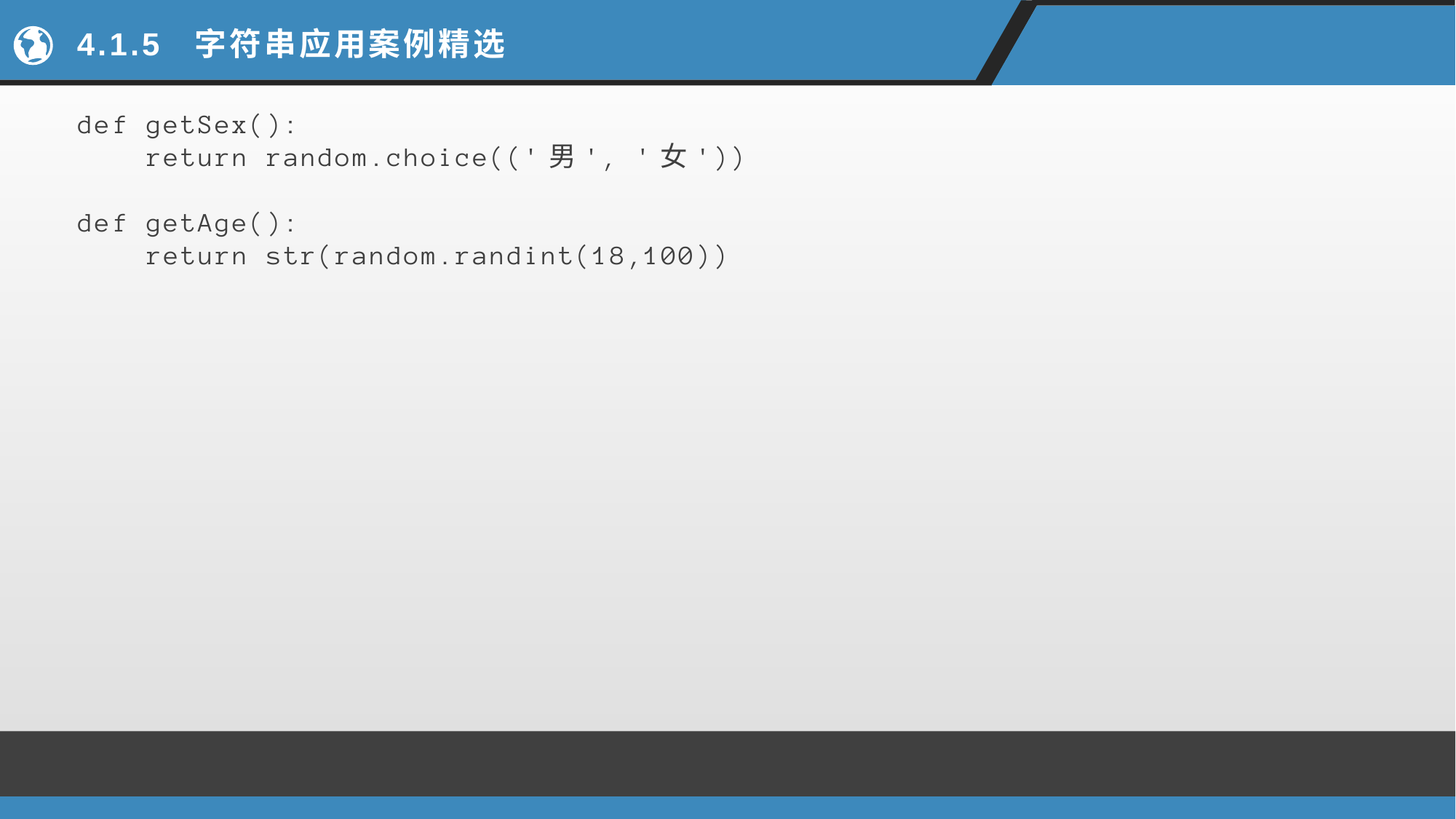

# 4.1.5  字符串应用案例精选

def getSex():
    return random.choice(('男', '女'))

def getAge():
    return str(random.randint(18,100))
58